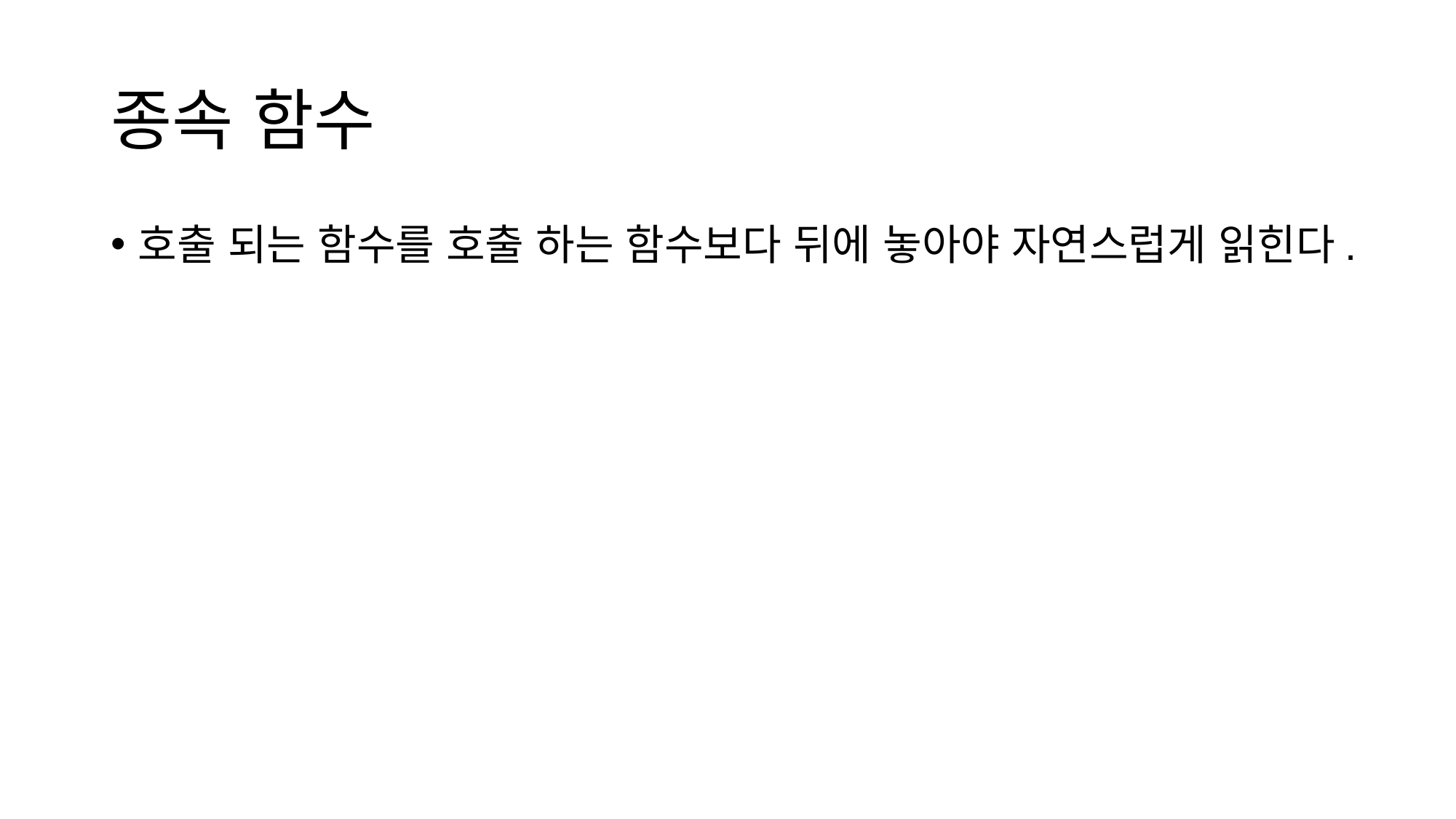

# 종속 함수
호출 되는 함수를 호출 하는 함수보다 뒤에 놓아야 자연스럽게 읽힌다.